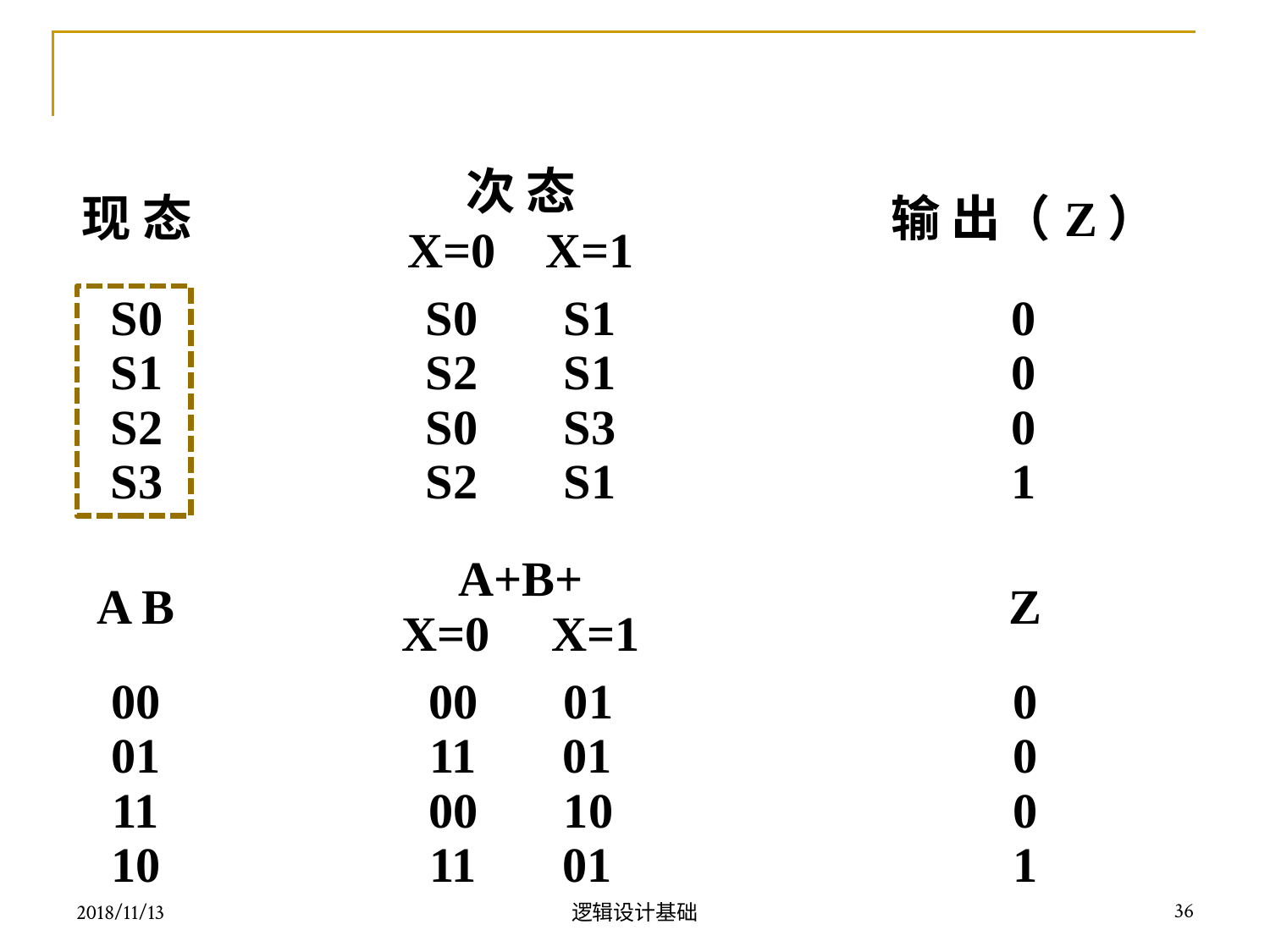

| 现 态 | 次 态 X=0 X=1 | 输 出（Z） |
| --- | --- | --- |
| S0 S1 S2 S3 | S0 S1 S2 S1 S0 S3 S2 S1 | 0 0 0 1 |

| A B | A+B+ X=0 X=1 | Z |
| --- | --- | --- |
| 00 01 11 10 | 00 01 11 01 00 10 11 01 | 0 0 0 1 |
2018/11/13
36
逻辑设计基础